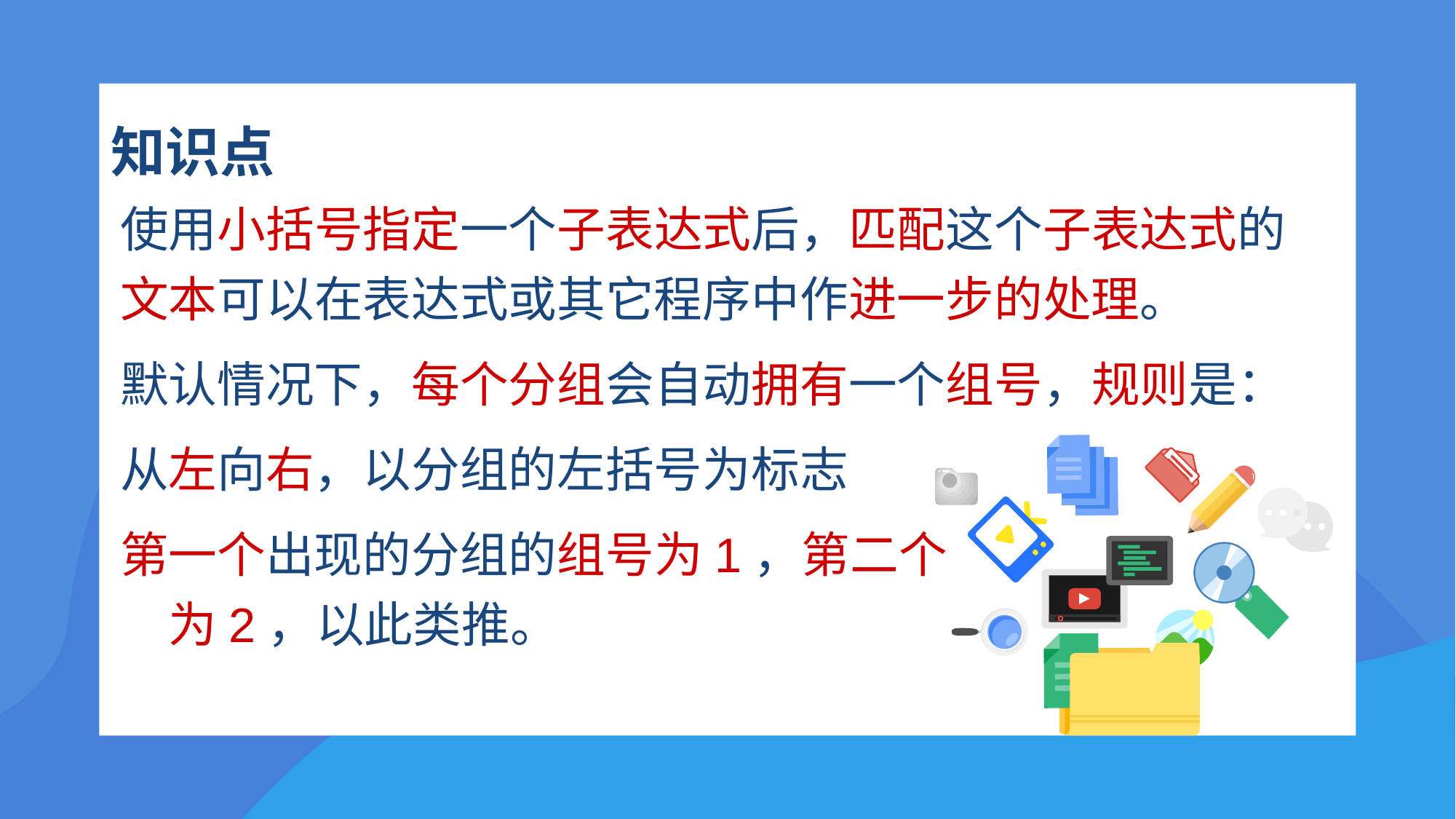

# 知识点
使用小括号指定一个子表达式后，匹配这个子表达式的文本可以在表达式或其它程序中作进一步的处理。
默认情况下，每个分组会自动拥有一个组号，规则是：
从左向右，以分组的左括号为标志
第一个出现的分组的组号为1，第二个　　　　　　　　为2，以此类推。